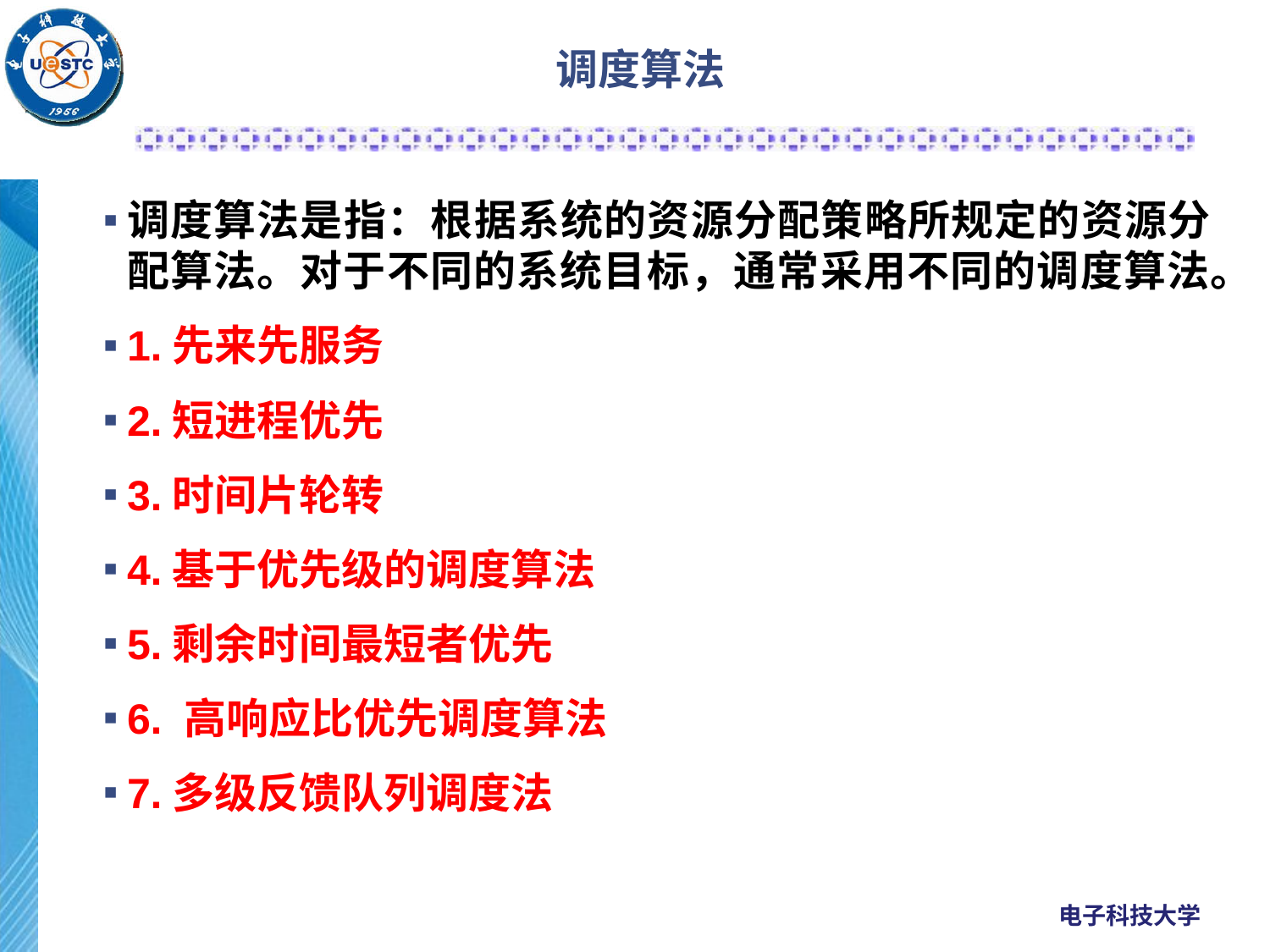

# 调度算法
调度算法是指：根据系统的资源分配策略所规定的资源分配算法。对于不同的系统目标，通常采用不同的调度算法。
1.先来先服务
2.短进程优先
3.时间片轮转
4.基于优先级的调度算法
5.剩余时间最短者优先
6. 高响应比优先调度算法
7.多级反馈队列调度法